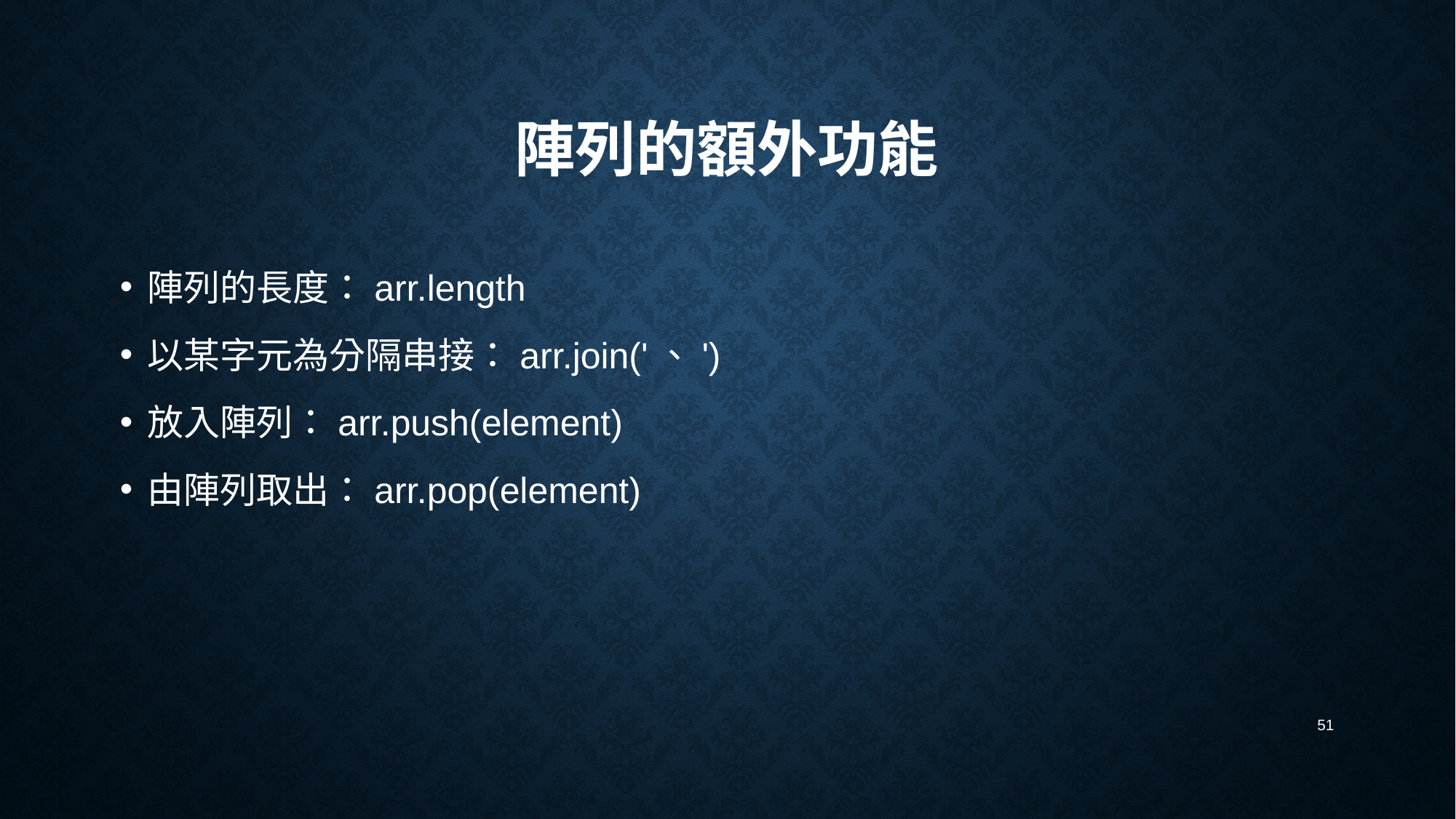

# 陣列的額外功能
陣列的長度：arr.length
以某字元為分隔串接：arr.join('、')
放入陣列：arr.push(element)
由陣列取出：arr.pop(element)
51